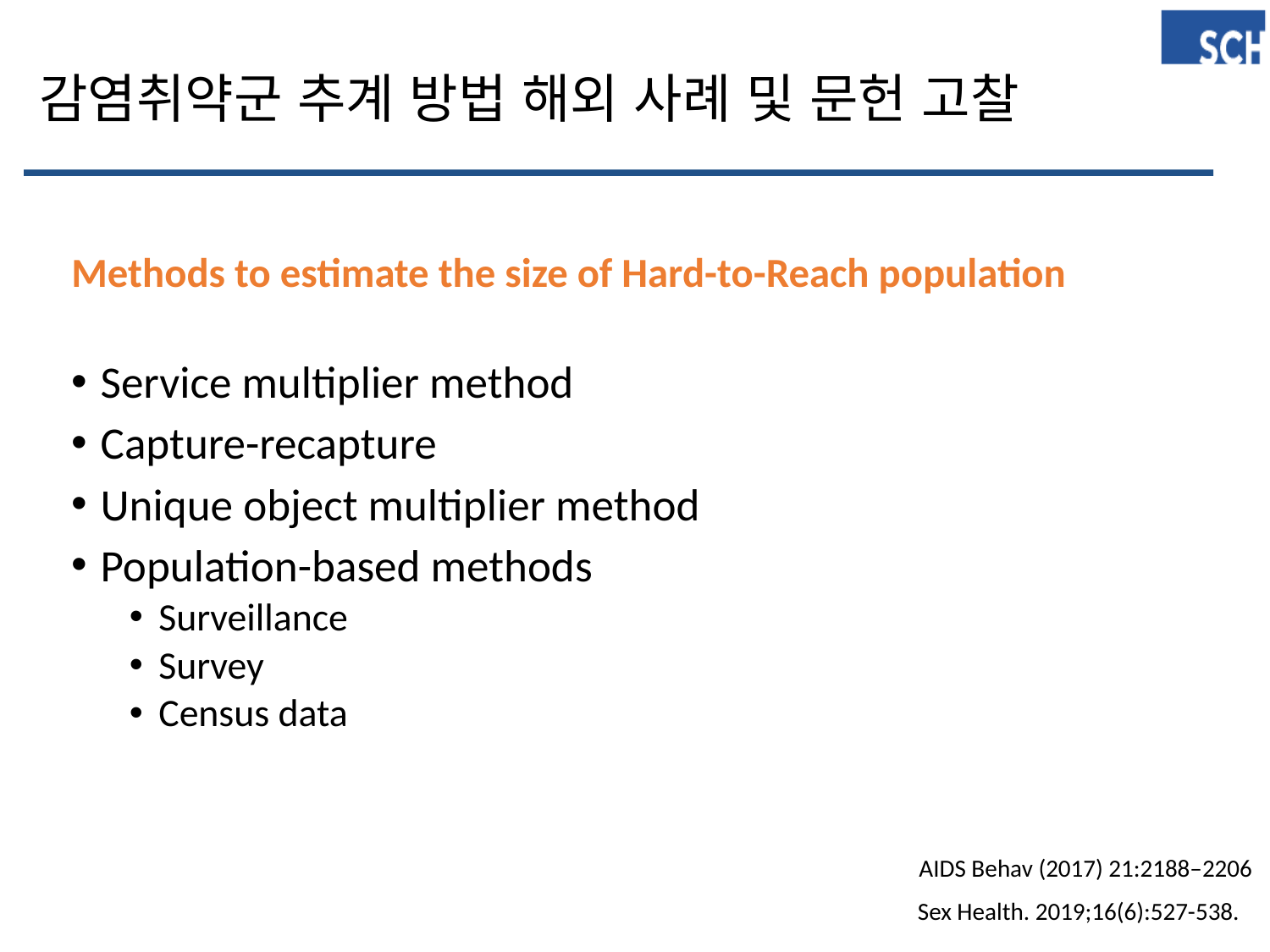

# 감염취약군 추계 방법 해외 사례 및 문헌 고찰
Methods to estimate the size of Hard-to-Reach population

Service multiplier method
Capture-recapture
Unique object multiplier method
Population-based methods
Surveillance
Survey
Census data
AIDS Behav (2017) 21:2188–2206
Sex Health. 2019;16(6):527-538.